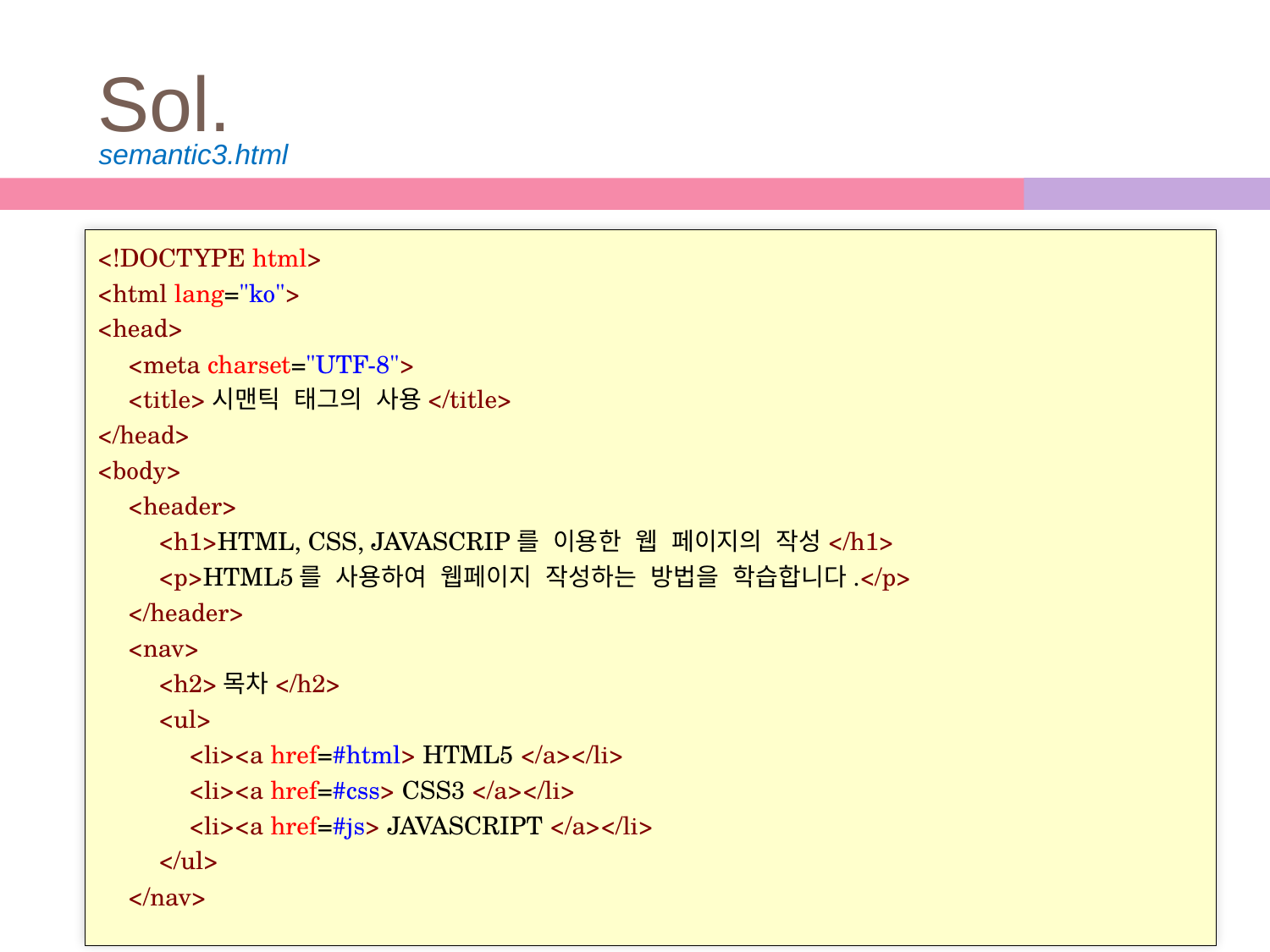

# Sol.
semantic3.html

<!DOCTYPE html>
<html lang="ko">
<head>
    <meta charset="UTF-8">
    <title>시맨틱 태그의 사용</title>
</head>
<body>
    <header>
        <h1>HTML, CSS, JAVASCRIP를 이용한 웹 페이지의 작성</h1>
        <p>HTML5를 사용하여 웹페이지 작성하는 방법을 학습합니다.</p>
    </header>
    <nav>
        <h2>목차</h2>
        <ul>
            <li><a href=#html> HTML5 </a></li>
            <li><a href=#css> CSS3 </a></li>
            <li><a href=#js> JAVASCRIPT </a></li>
        </ul>
    </nav>